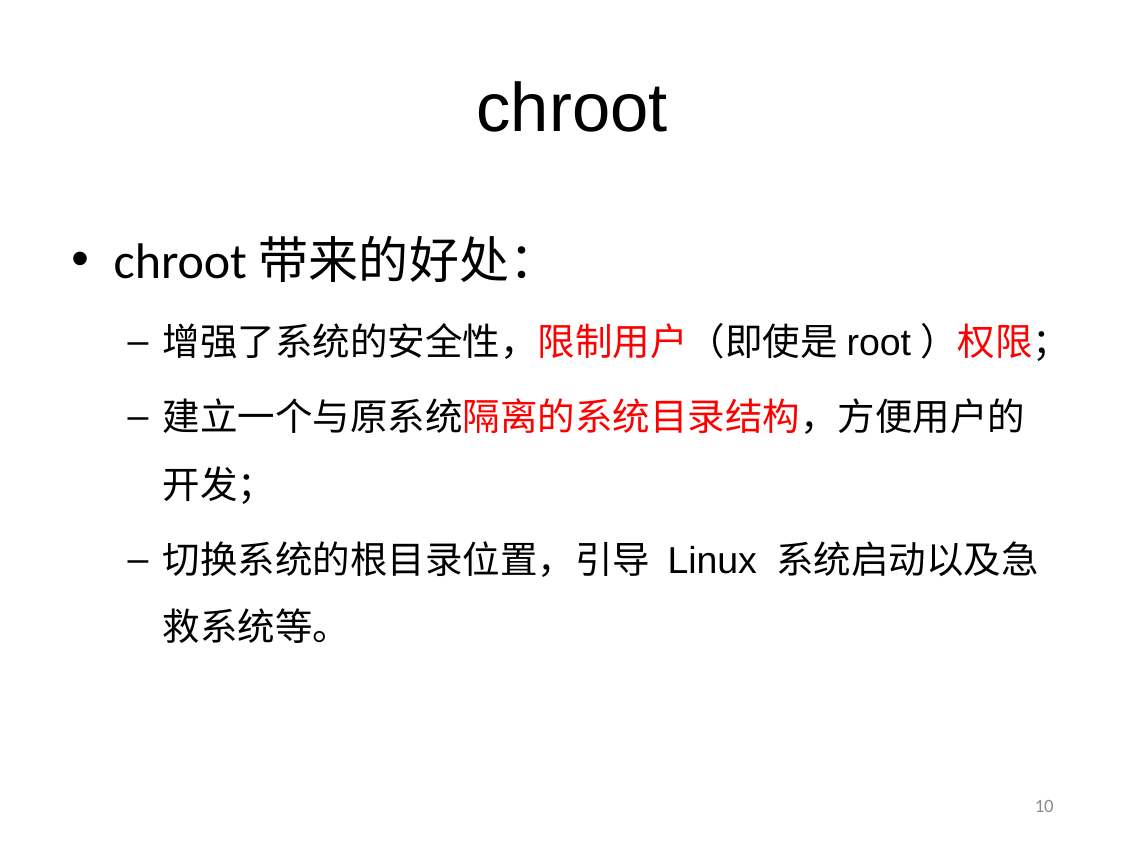

# chroot
chroot带来的好处：
增强了系统的安全性，限制用户（即使是root）权限；
建立一个与原系统隔离的系统目录结构，方便用户的开发；
切换系统的根目录位置，引导 Linux 系统启动以及急救系统等。
10